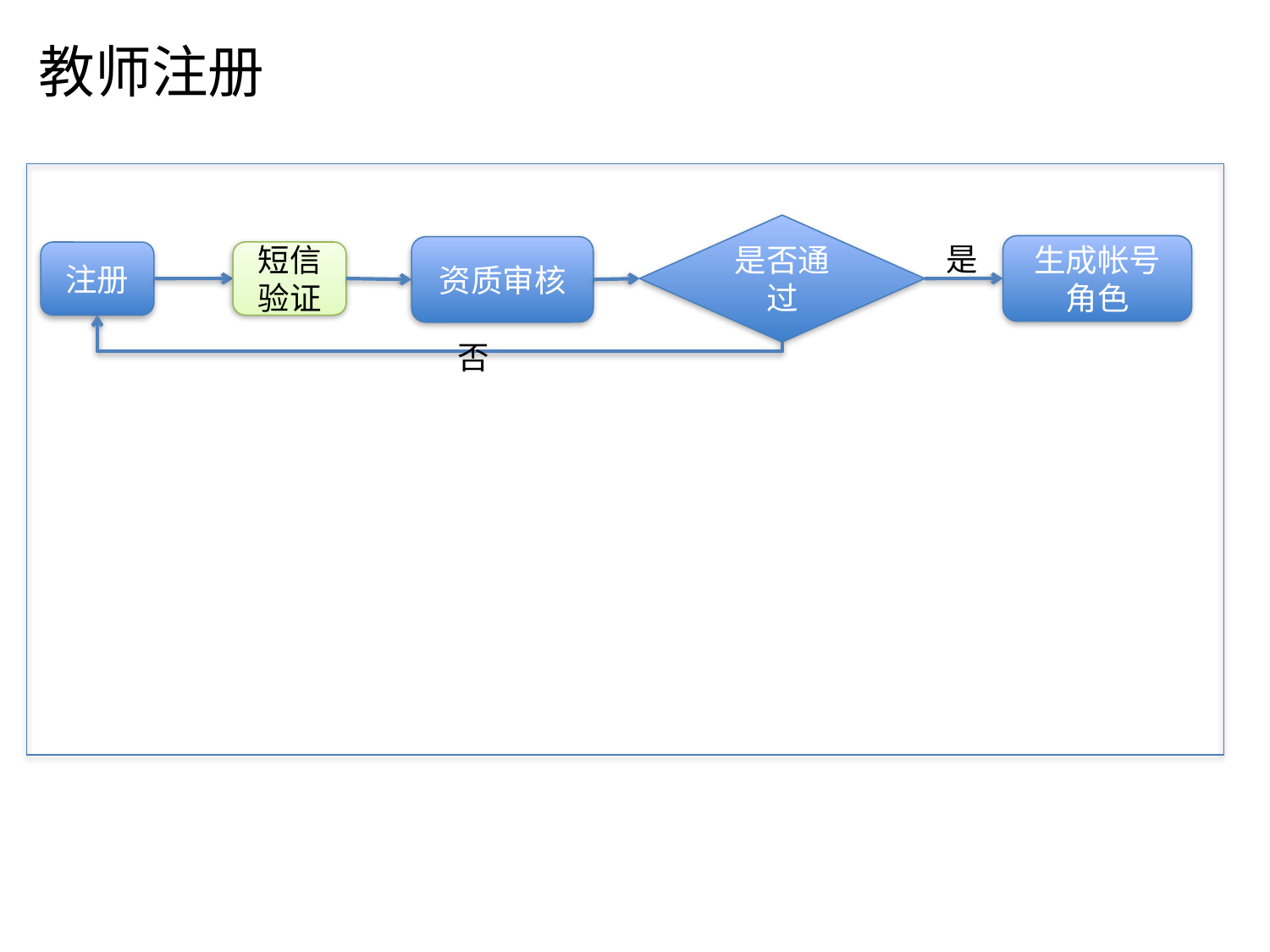

教师注册

是否通过
是
生成帐号
角色
资质审核
短信验证
注册
否